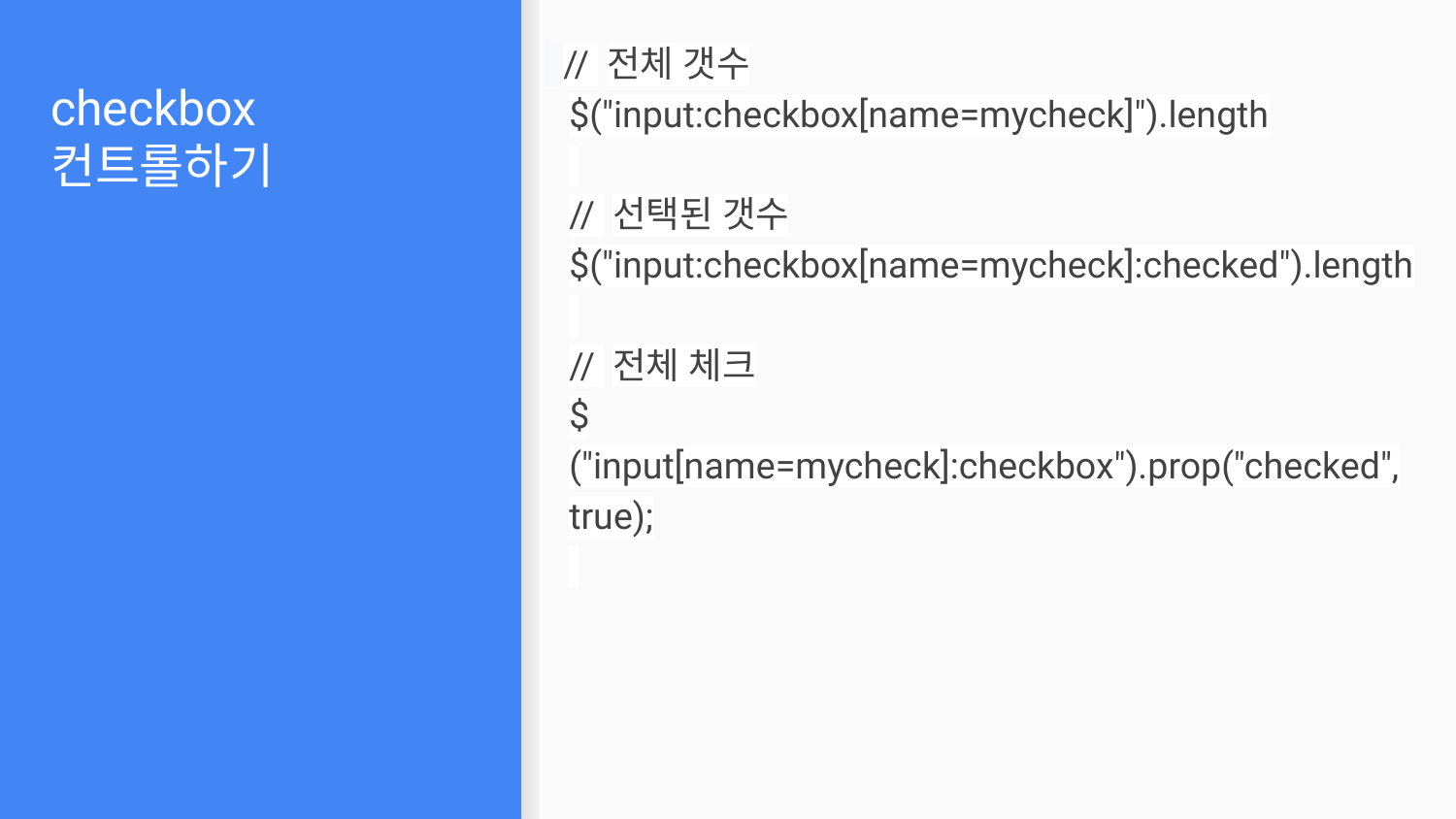

// 전체 갯수
$("input:checkbox[name=mycheck]").length

// 선택된 갯수
$("input:checkbox[name=mycheck]:checked").length

// 전체 체크
$("input[name=mycheck]:checkbox").prop("checked", true);

# checkbox
컨트롤하기